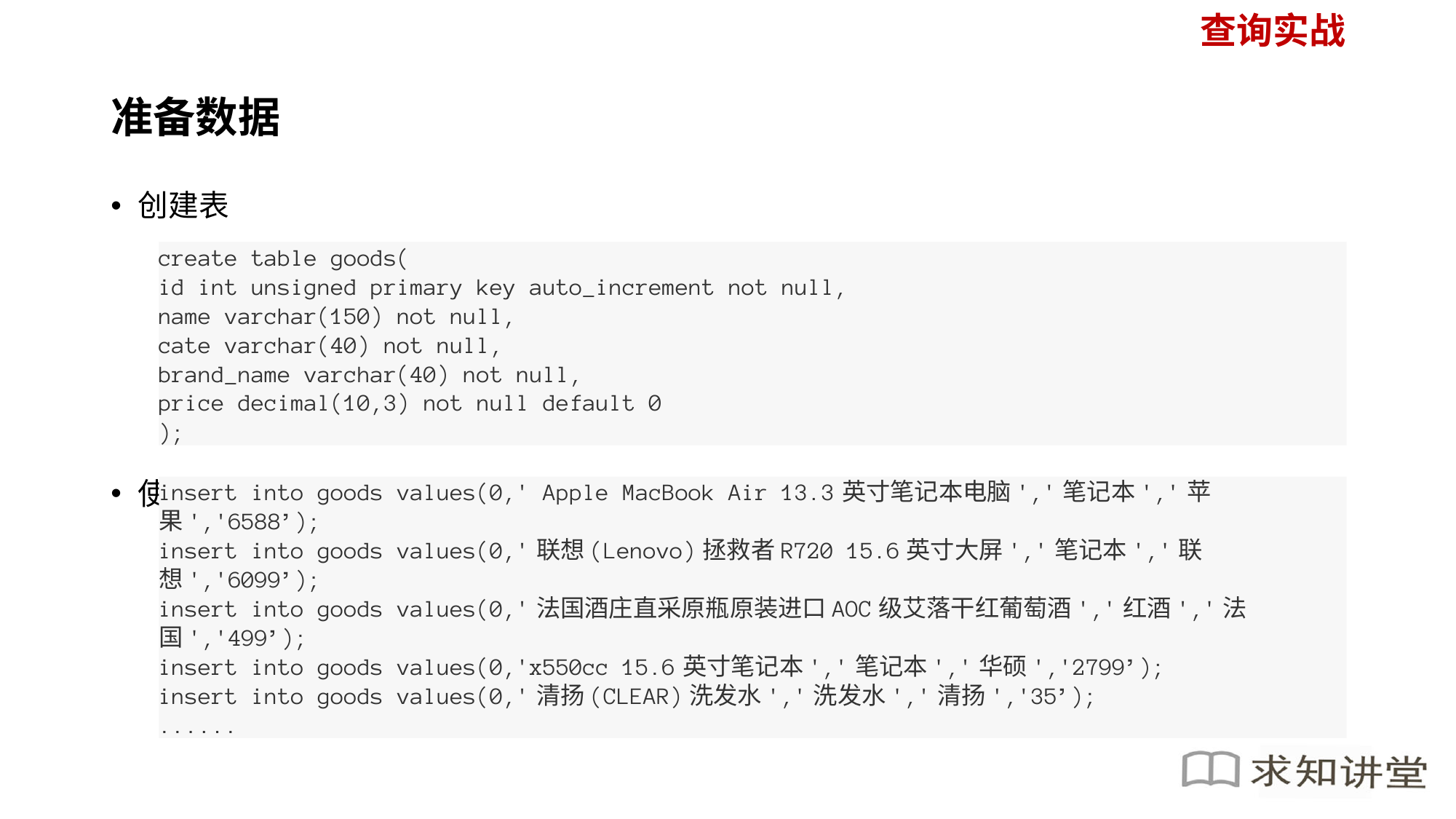

查询实战
# 准备数据
创建表

使用insert语句，插入多条数据

create table goods(
id int unsigned primary key auto_increment not null,
name varchar(150) not null,
cate varchar(40) not null,
brand_name varchar(40) not null,
price decimal(10,3) not null default 0
);
insert into goods values(0,' Apple MacBook Air 13.3英寸笔记本电脑','笔记本','苹果','6588’);
insert into goods values(0,'联想(Lenovo)拯救者R720 15.6英寸大屏','笔记本','联想','6099’);
insert into goods values(0,'法国酒庄直采原瓶原装进口AOC级艾落干红葡萄酒','红酒','法国','499’);
insert into goods values(0,'x550cc 15.6英寸笔记本','笔记本','华硕','2799’);
insert into goods values(0,'清扬(CLEAR)洗发水','洗发水','清扬','35’);
......